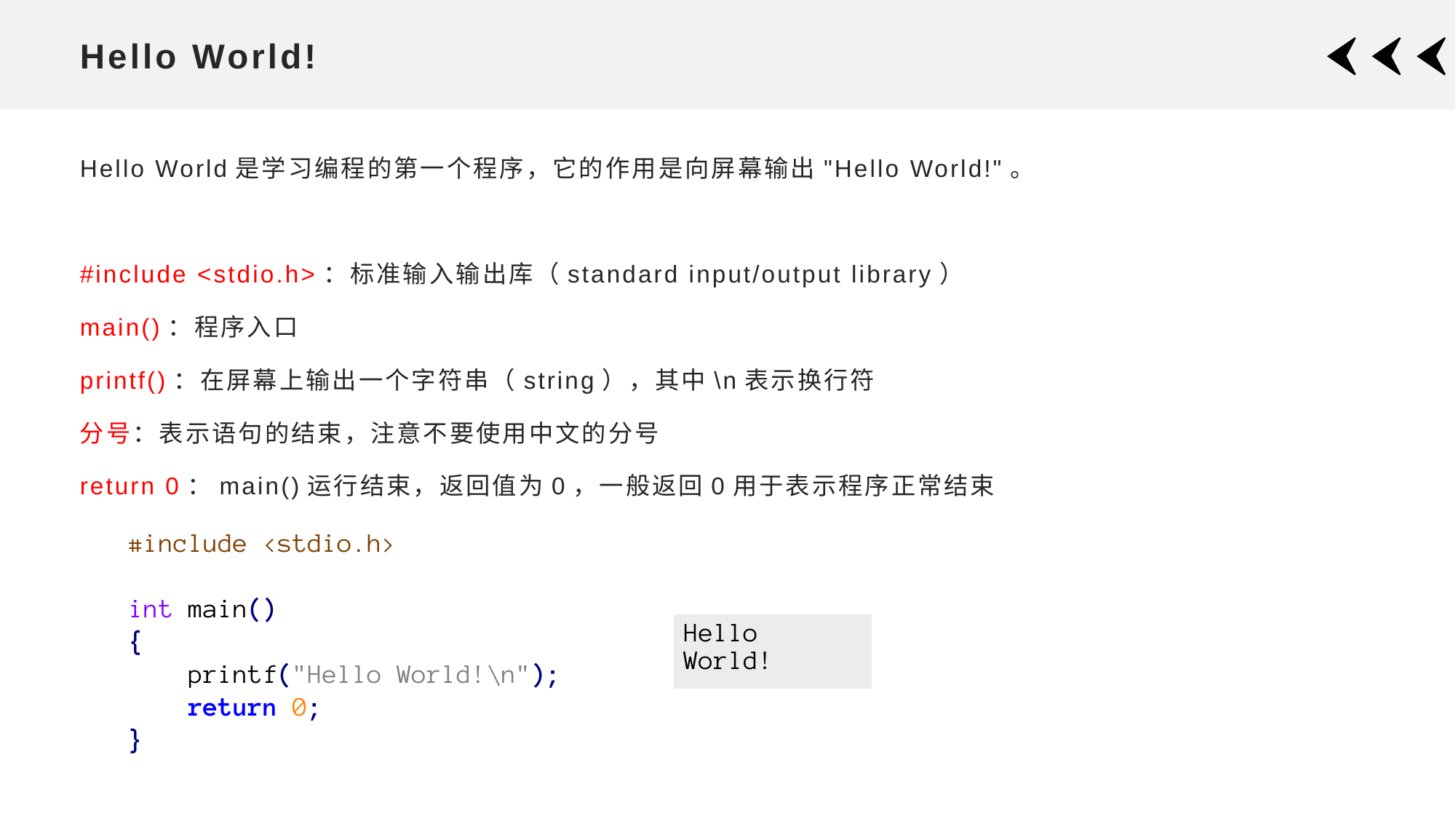

# Hello World!
Hello World是学习编程的第一个程序，它的作用是向屏幕输出"Hello World!"。

#include <stdio.h>：标准输入输出库（standard input/output library）
main()：程序入口
printf()：在屏幕上输出一个字符串（string），其中\n表示换行符
分号：表示语句的结束，注意不要使用中文的分号
return 0：main()运行结束，返回值为0，一般返回0用于表示程序正常结束
#include <stdio.h>

int main()
{
    printf("Hello World!\n");
    return 0;
}
| Hello World! |
| --- |